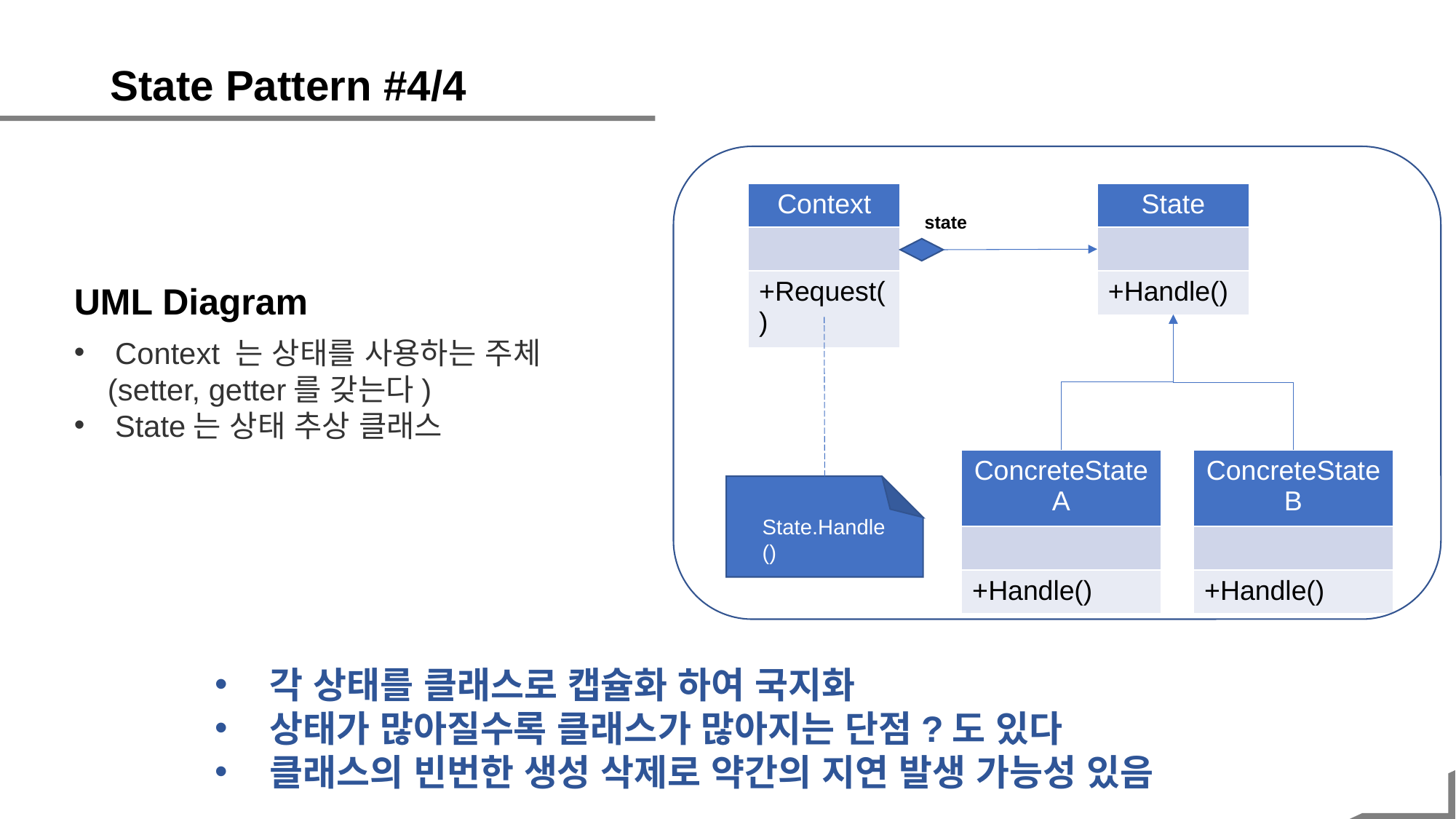

State Pattern #4/4

| State |
| --- |
|  |
| +Handle() |
| Context |
| --- |
|  |
| +Request() |
state

UML Diagram
Context 는 상태를 사용하는 주체
    (setter, getter를 갖는다)
State는 상태 추상 클래스
| ConcreteStateA |
| --- |
|  |
| +Handle() |
| ConcreteStateB |
| --- |
|  |
| +Handle() |

State.Handle()
각 상태를 클래스로 캡슐화 하여 국지화
상태가 많아질수록 클래스가 많아지는 단점?도 있다
클래스의 빈번한 생성 삭제로 약간의 지연 발생 가능성 있음